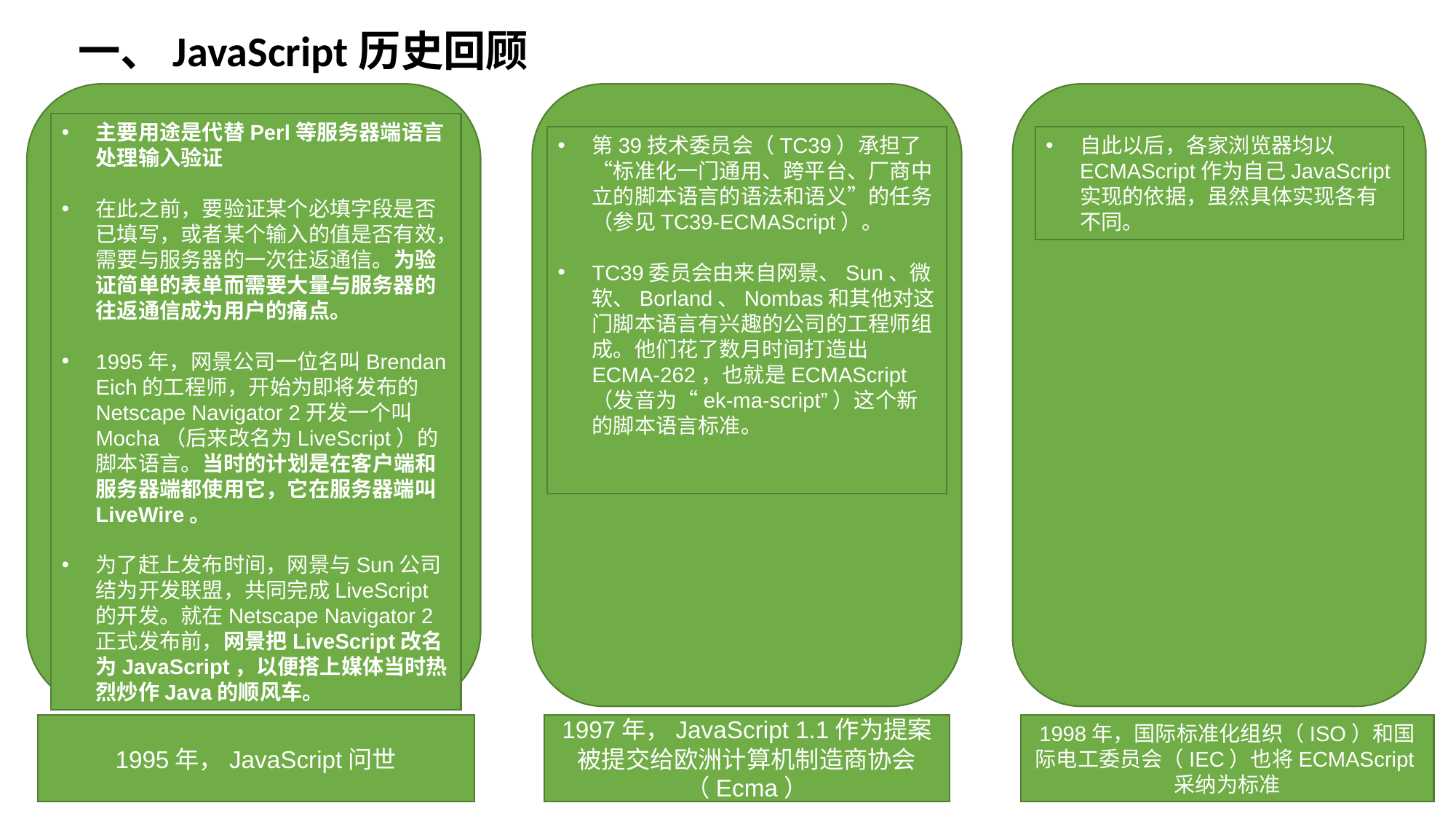

一、JavaScript历史回顾

主要用途是代替Perl等服务器端语言处理输入验证

在此之前，要验证某个必填字段是否已填写，或者某个输入的值是否有效，需要与服务器的一次往返通信。为验证简单的表单而需要大量与服务器的往返通信成为用户的痛点。

1995年，网景公司一位名叫Brendan Eich的工程师，开始为即将发布的Netscape Navigator 2开发一个叫Mocha（后来改名为LiveScript）的脚本语言。当时的计划是在客户端和服务器端都使用它，它在服务器端叫LiveWire。

为了赶上发布时间，网景与Sun公司结为开发联盟，共同完成LiveScript的开发。就在Netscape Navigator 2正式发布前，网景把LiveScript改名为JavaScript，以便搭上媒体当时热烈炒作Java的顺风车。
1995年，JavaScript问世

第39技术委员会（TC39）承担了“标准化一门通用、跨平台、厂商中立的脚本语言的语法和语义”的任务（参见TC39-ECMAScript）。

TC39委员会由来自网景、Sun、微软、Borland、Nombas和其他对这门脚本语言有兴趣的公司的工程师组成。他们花了数月时间打造出ECMA-262，也就是ECMAScript（发音为“ek-ma-script”）这个新的脚本语言标准。

1997年，JavaScript 1.1作为提案被提交给欧洲计算机制造商协会（Ecma）

自此以后，各家浏览器均以ECMAScript作为自己JavaScript实现的依据，虽然具体实现各有不同。
1998年，国际标准化组织（ISO）和国际电工委员会（IEC）也将ECMAScript采纳为标准